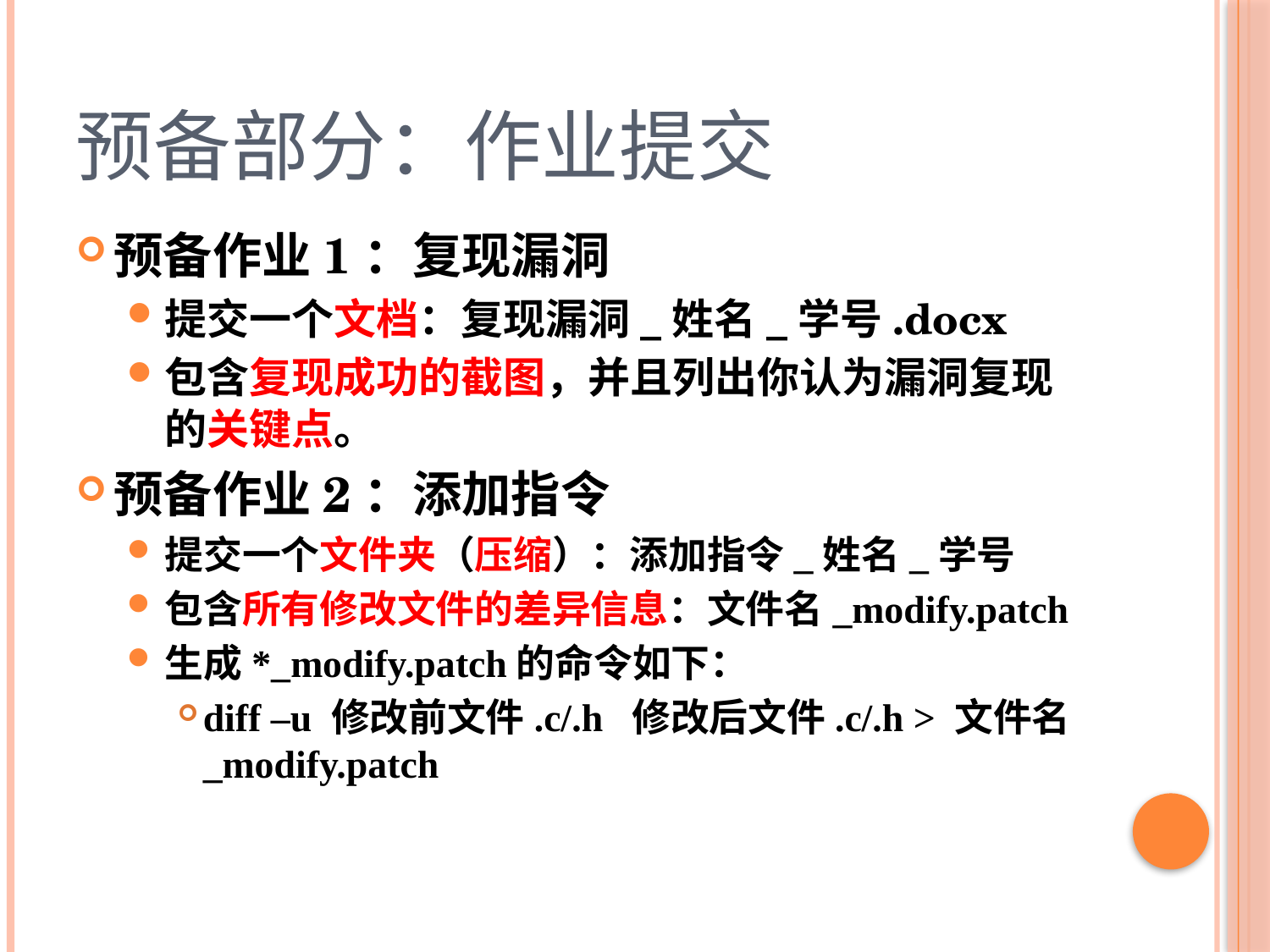

# 预备部分：作业提交
预备作业1：复现漏洞
提交一个文档：复现漏洞_姓名_学号.docx
包含复现成功的截图，并且列出你认为漏洞复现的关键点。
预备作业2：添加指令
提交一个文件夹（压缩）：添加指令_姓名_学号
包含所有修改文件的差异信息：文件名_modify.patch
生成*_modify.patch的命令如下：
diff –u 修改前文件.c/.h  修改后文件.c/.h > 文件名_modify.patch